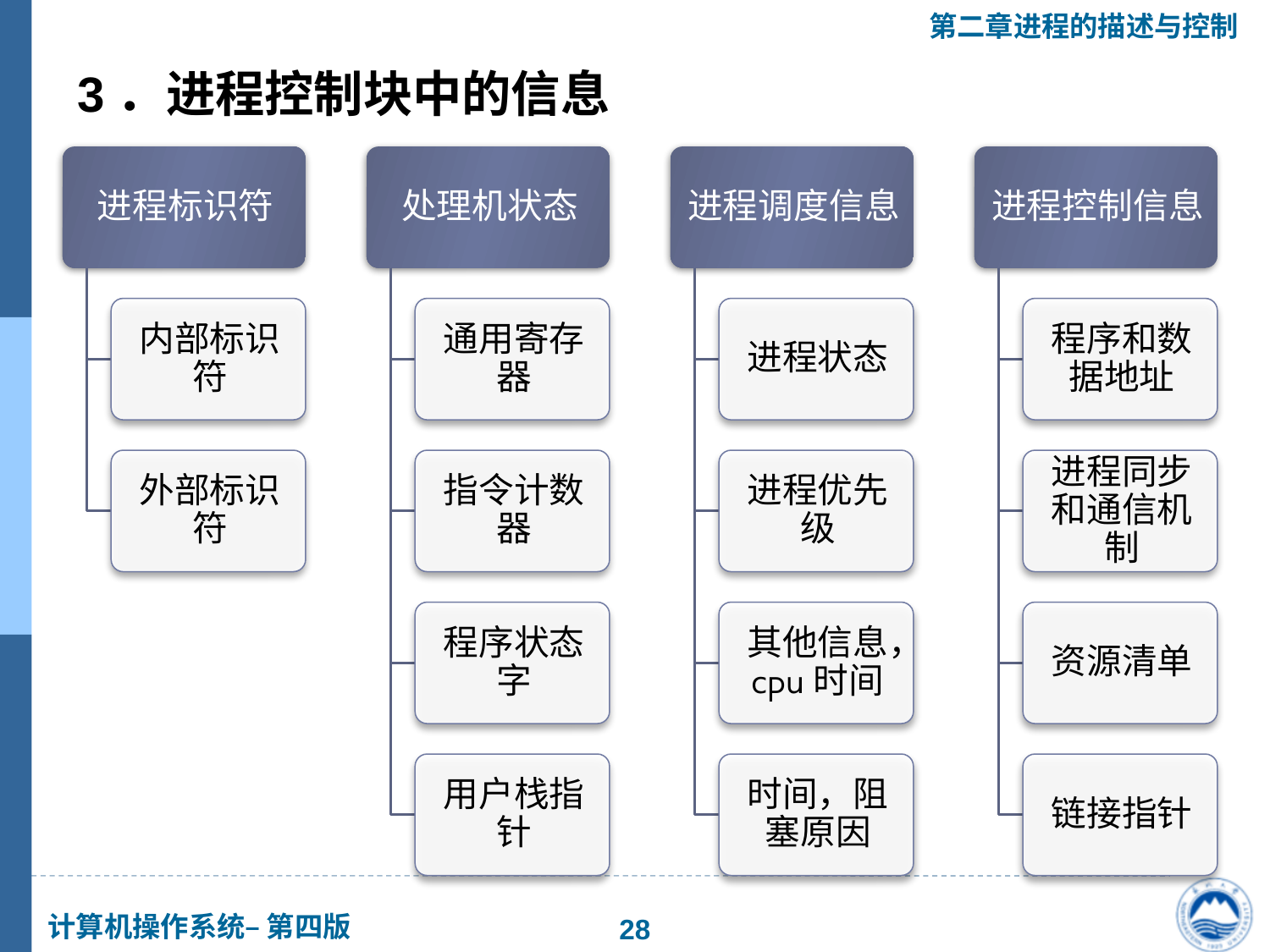

3．进程控制块中的信息

进程标识符
内部标识符
外部标识符
处理机状态
通用寄存器
指令计数器
程序状态字
用户栈指针
进程调度信息
进程状态
进程优先级
其他信息，cpu时间
时间，阻塞原因
进程控制信息
程序和数据地址
进程同步和通信机制
资源清单
链接指针